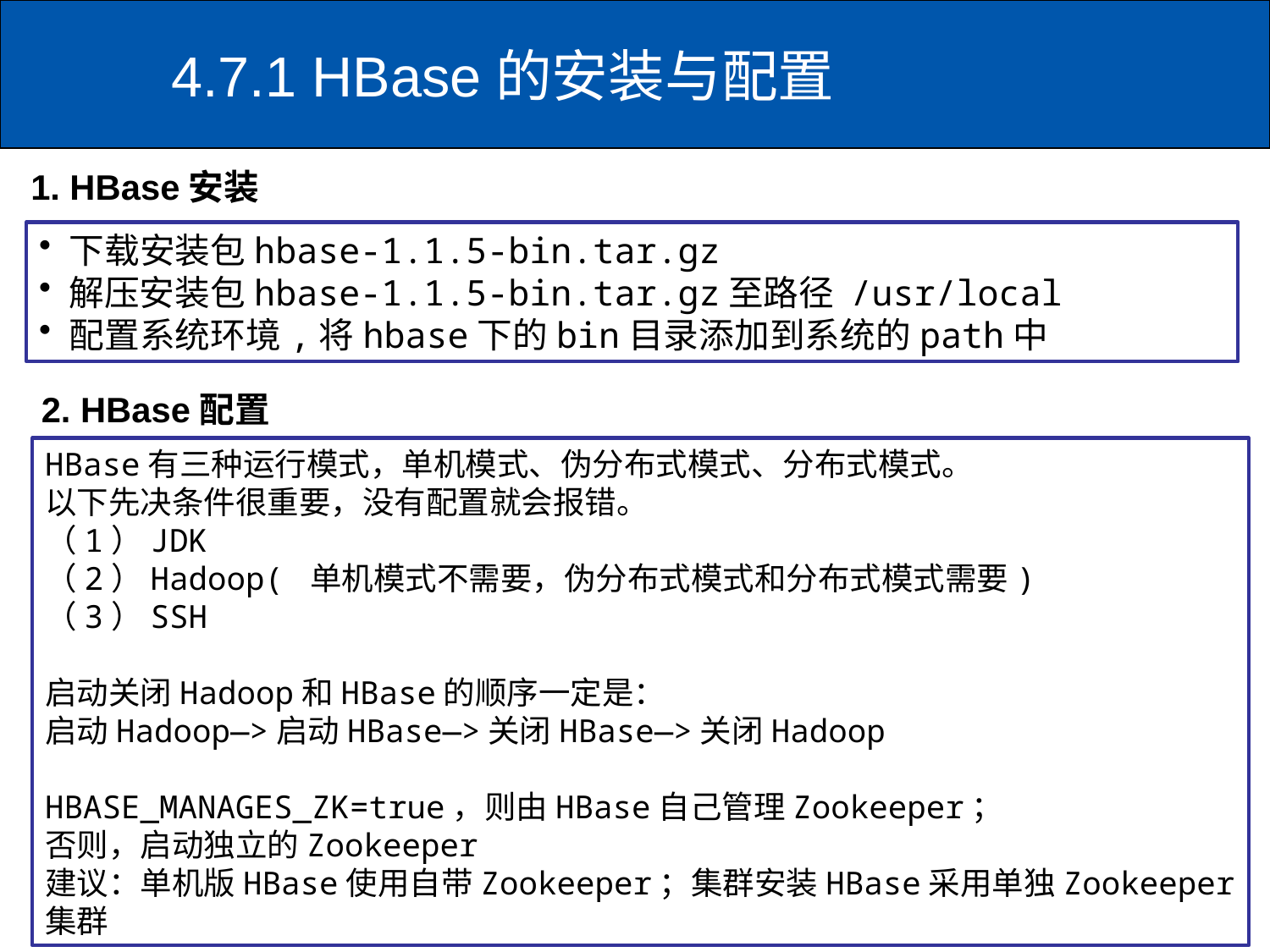

# 4.7.1 HBase的安装与配置
1. HBase安装
下载安装包hbase-1.1.5-bin.tar.gz
解压安装包hbase-1.1.5-bin.tar.gz至路径 /usr/local
配置系统环境,将hbase下的bin目录添加到系统的path中
2. HBase配置
HBase有三种运行模式，单机模式、伪分布式模式、分布式模式。
以下先决条件很重要，没有配置就会报错。
（1）JDK
（2）Hadoop( 单机模式不需要，伪分布式模式和分布式模式需要)
（3）SSH

启动关闭Hadoop和HBase的顺序一定是：
启动Hadoop—>启动HBase—>关闭HBase—>关闭Hadoop

HBASE_MANAGES_ZK=true，则由HBase自己管理Zookeeper；
否则，启动独立的Zookeeper
建议：单机版HBase使用自带Zookeeper；集群安装HBase采用单独Zookeeper集群